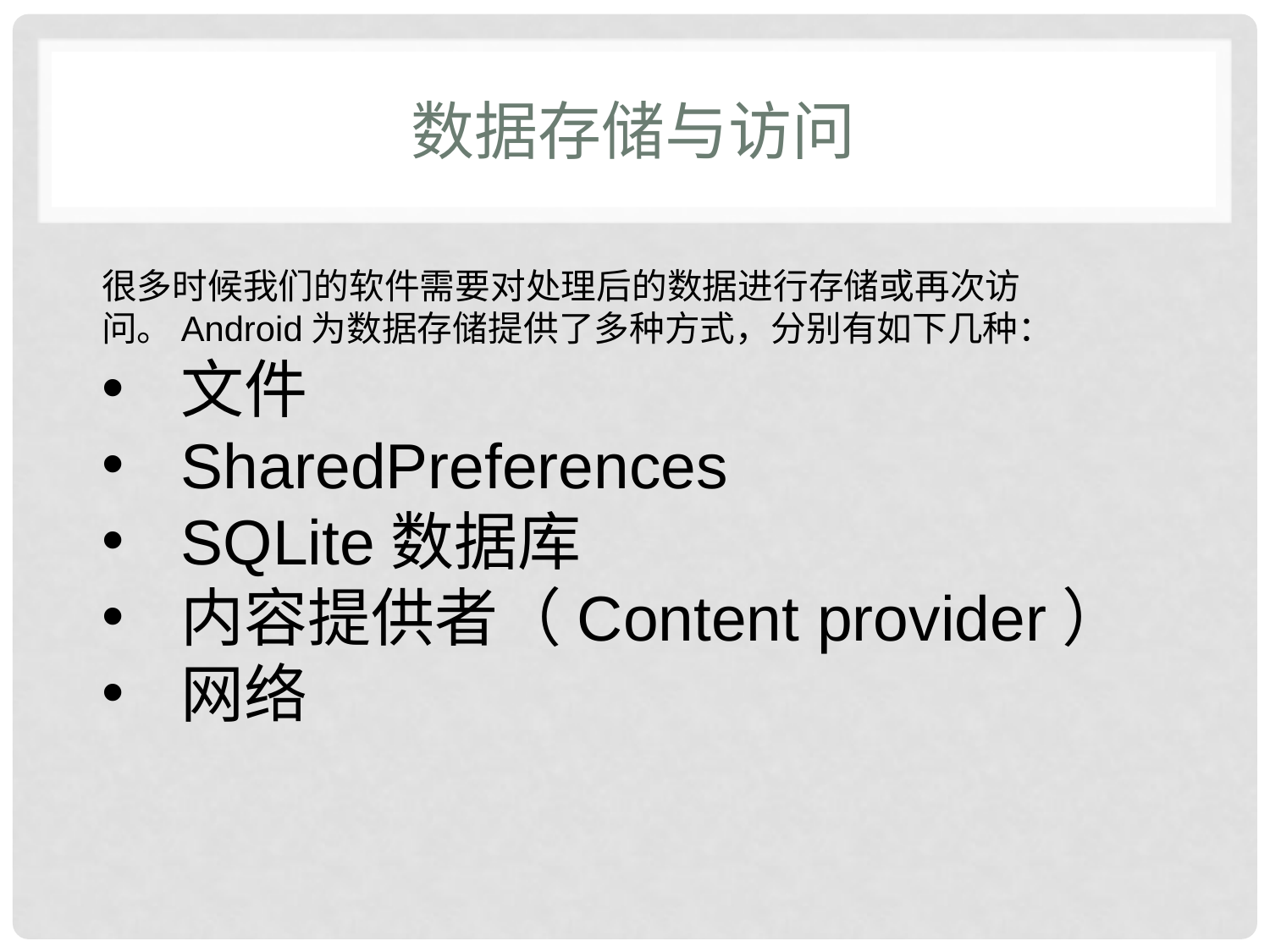

# 数据存储与访问
很多时候我们的软件需要对处理后的数据进行存储或再次访问。Android为数据存储提供了多种方式，分别有如下几种：
文件
SharedPreferences
SQLite数据库
内容提供者（Content provider）
网络